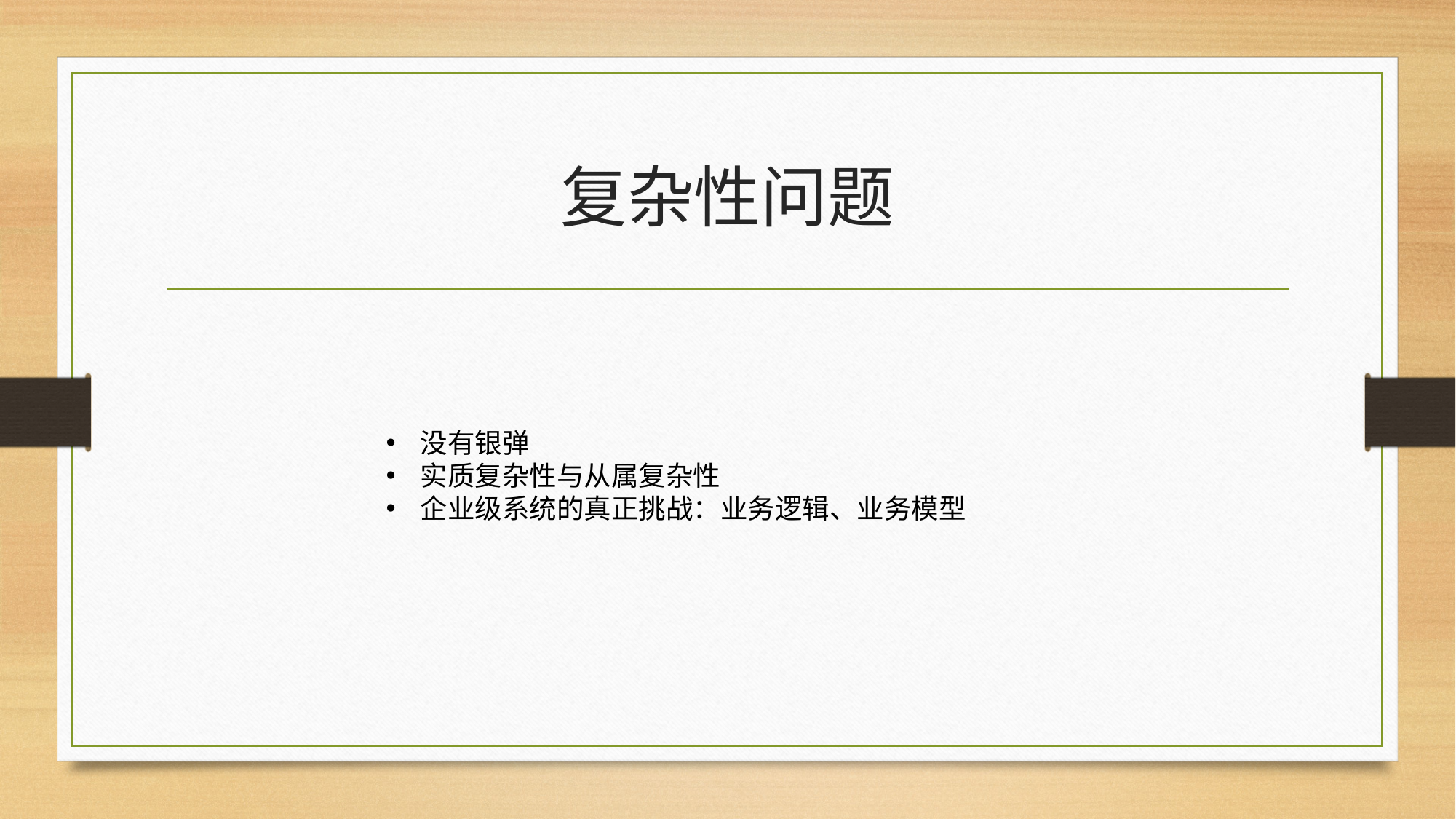

# 复杂性问题
没有银弹
实质复杂性与从属复杂性
企业级系统的真正挑战：业务逻辑、业务模型